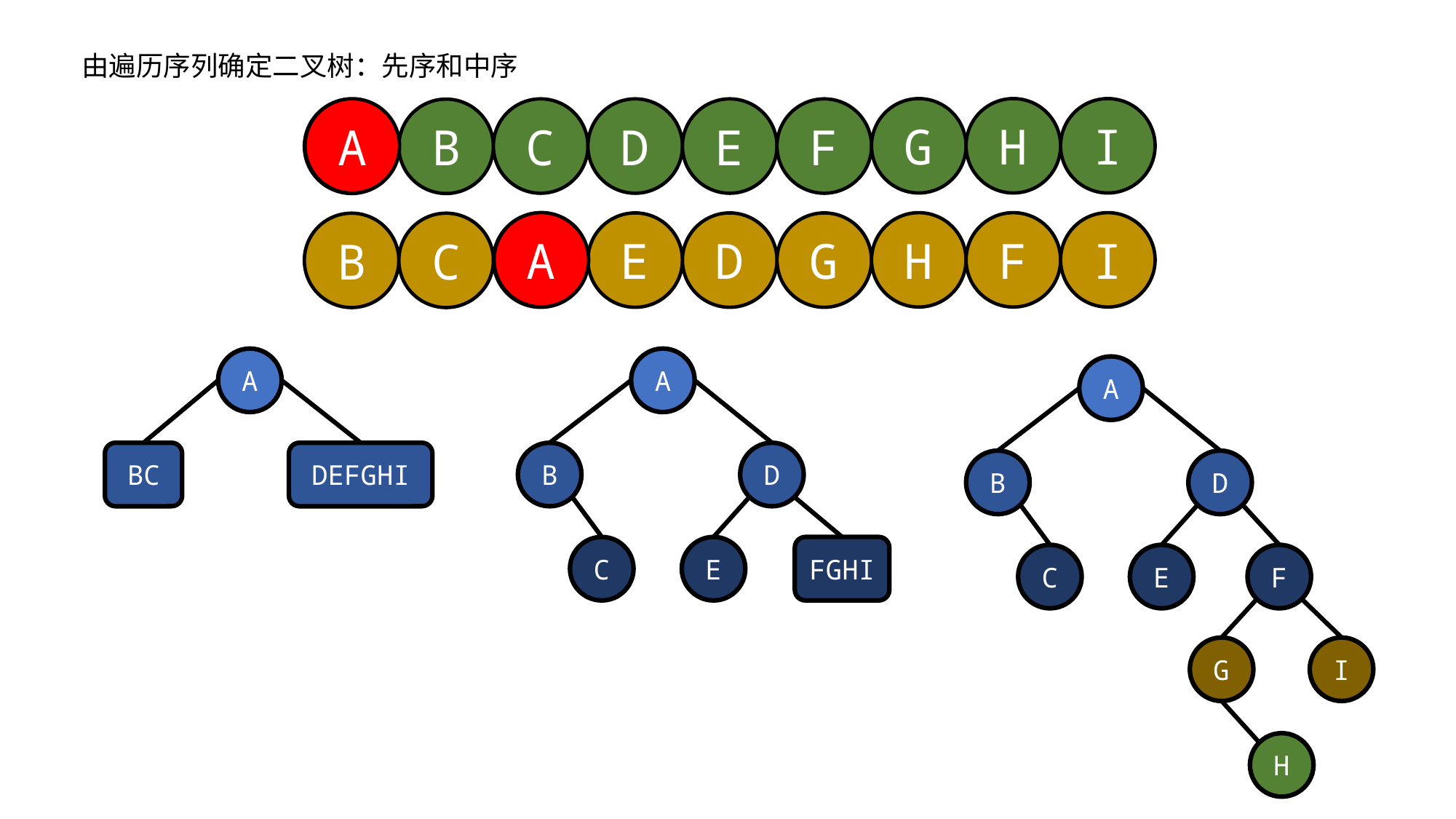

由遍历序列确定二叉树：先序和中序
I
G
H
A
C
D
E
F
A
B
A
I
H
F
A
E
D
G
B
C
A
A
A
BC
DEFGHI
B
D
B
D
C
E
FGHI
C
E
F
G
I
H